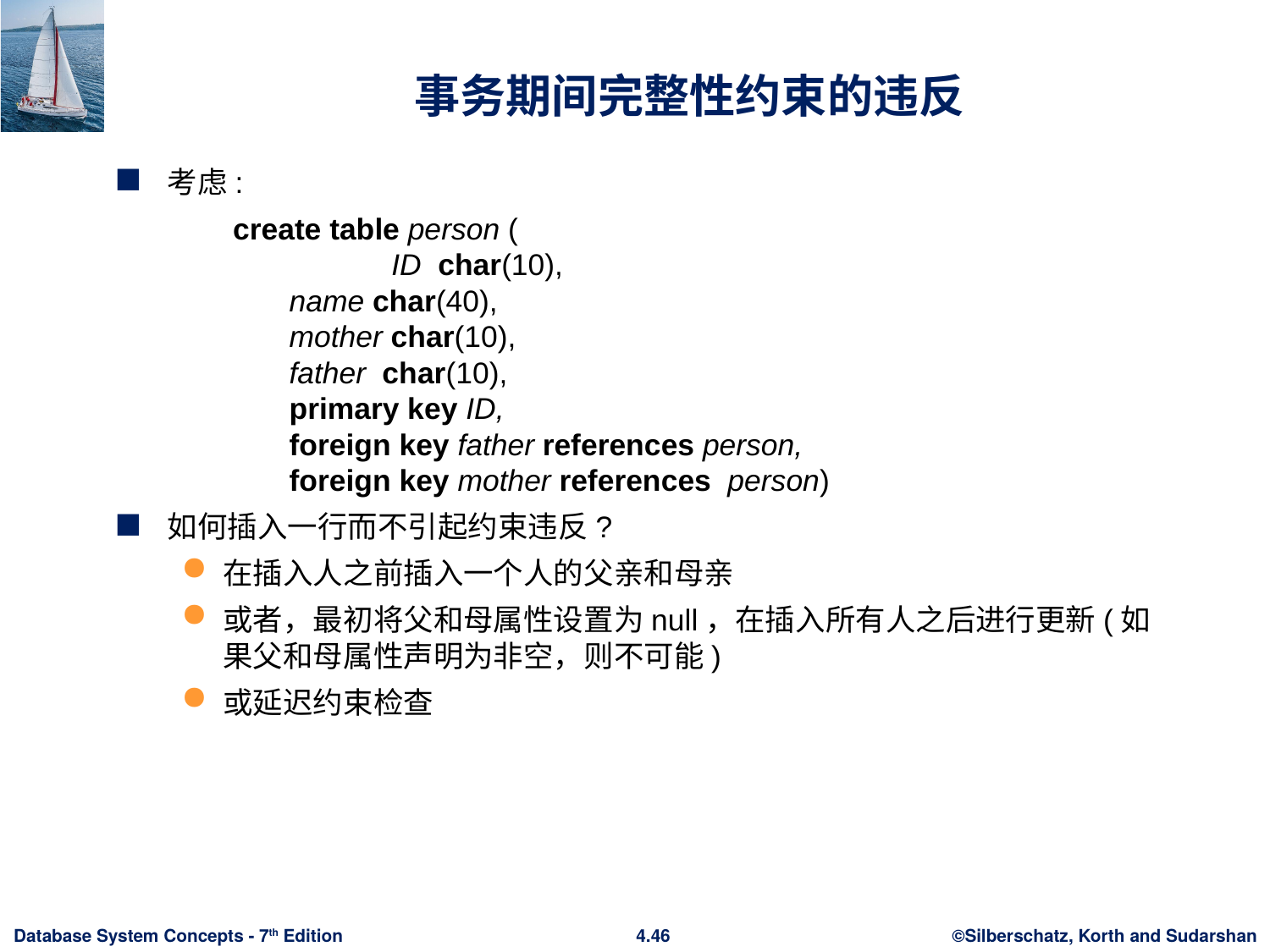

# 事务期间完整性约束的违反
考虑:
      create table person (
	     ID  char(10),
        name char(40),
        mother char(10),
        father  char(10),
        primary key ID,
        foreign key father references person,
        foreign key mother references  person)
如何插入一行而不引起约束违反?
在插入人之前插入一个人的父亲和母亲
或者，最初将父和母属性设置为null，在插入所有人之后进行更新(如果父和母属性声明为非空，则不可能)
或延迟约束检查